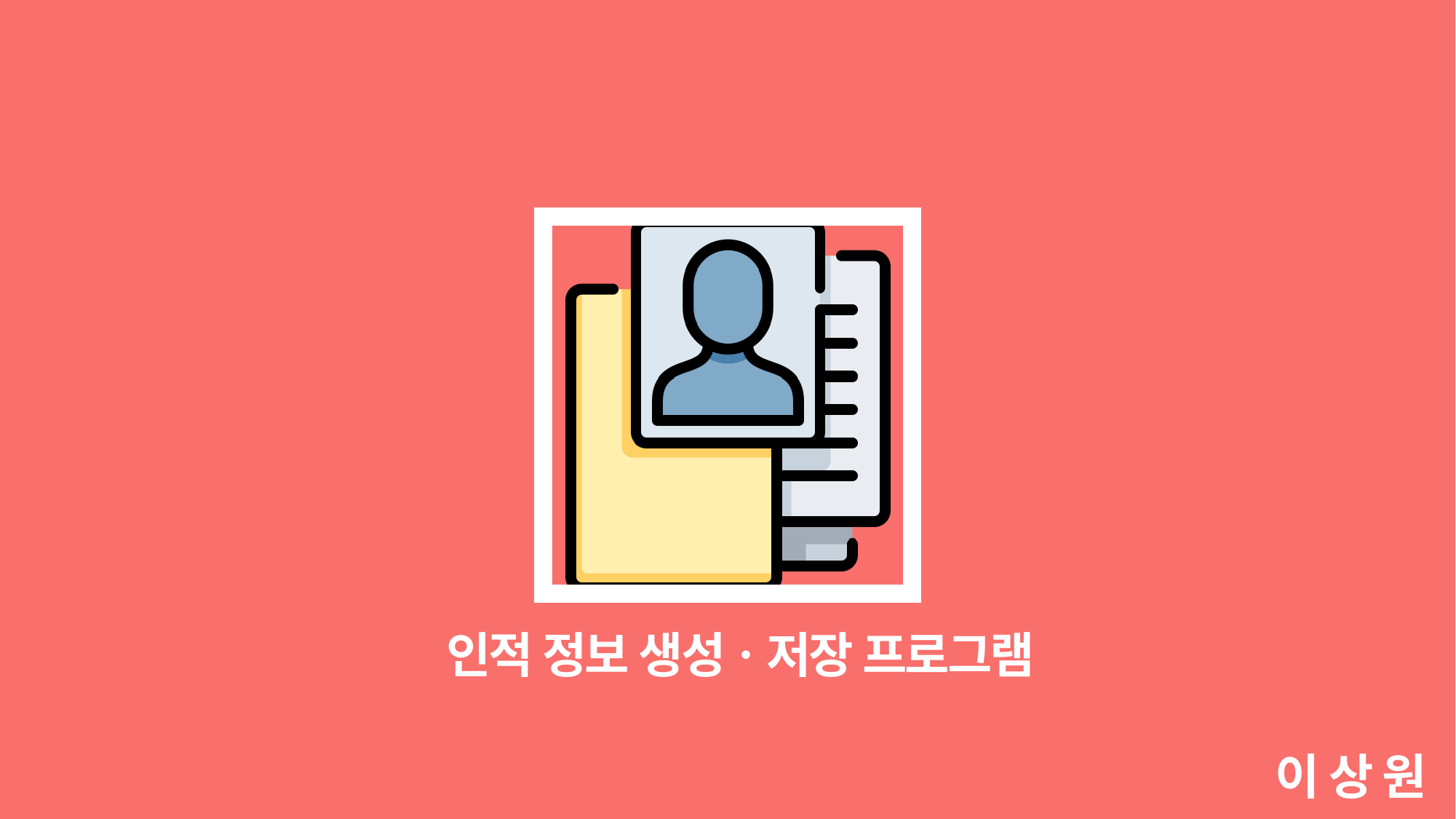

인적 정보 생성ㆍ저장 프로그램
이 상 원